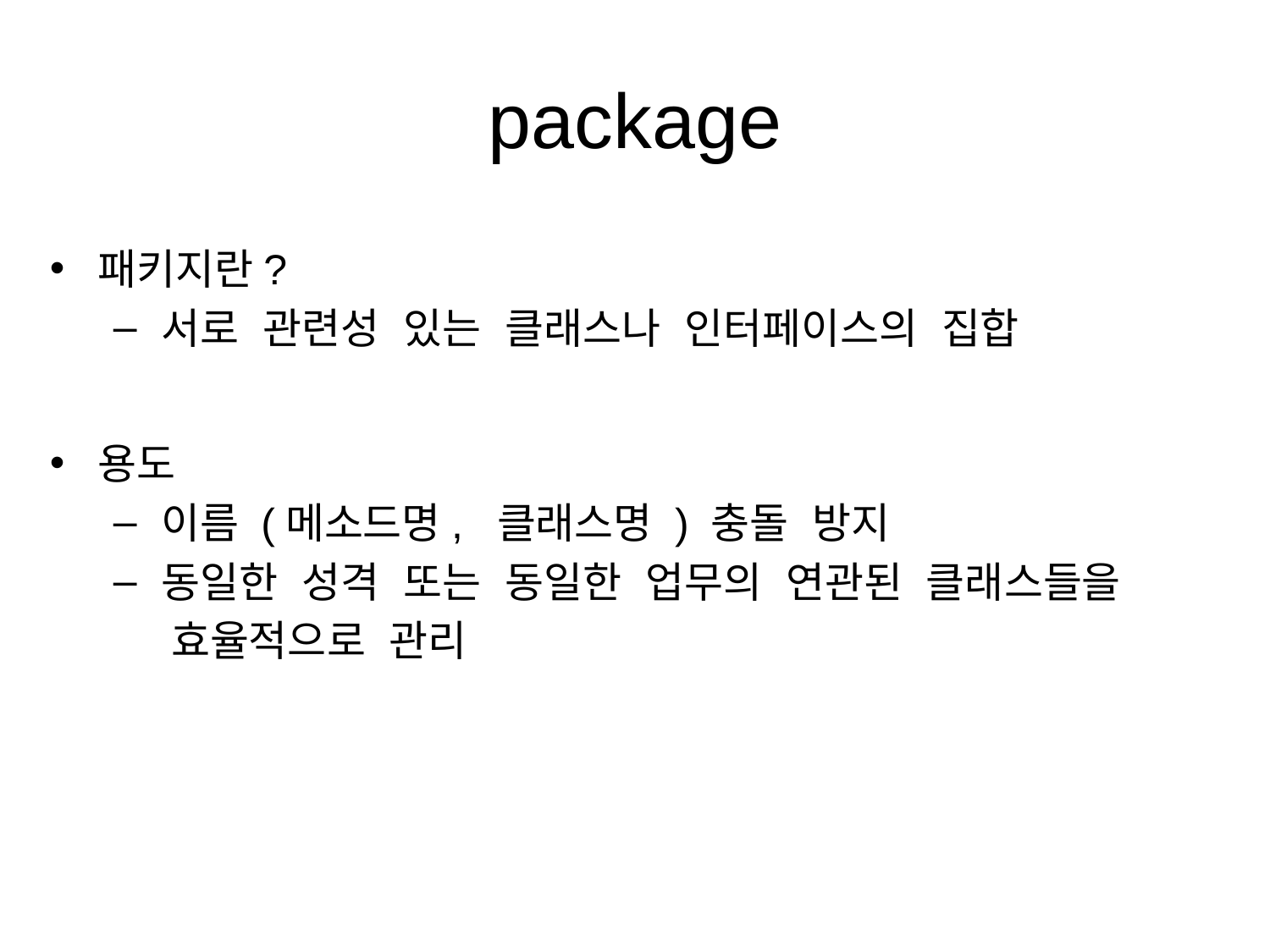

# package
패키지란?
서로  관련성  있는  클래스나  인터페이스의  집합

용도
이름 (메소드명,  클래스명 ) 충돌  방지
동일한  성격  또는  동일한  업무의  연관된  클래스들을
    효율적으로  관리